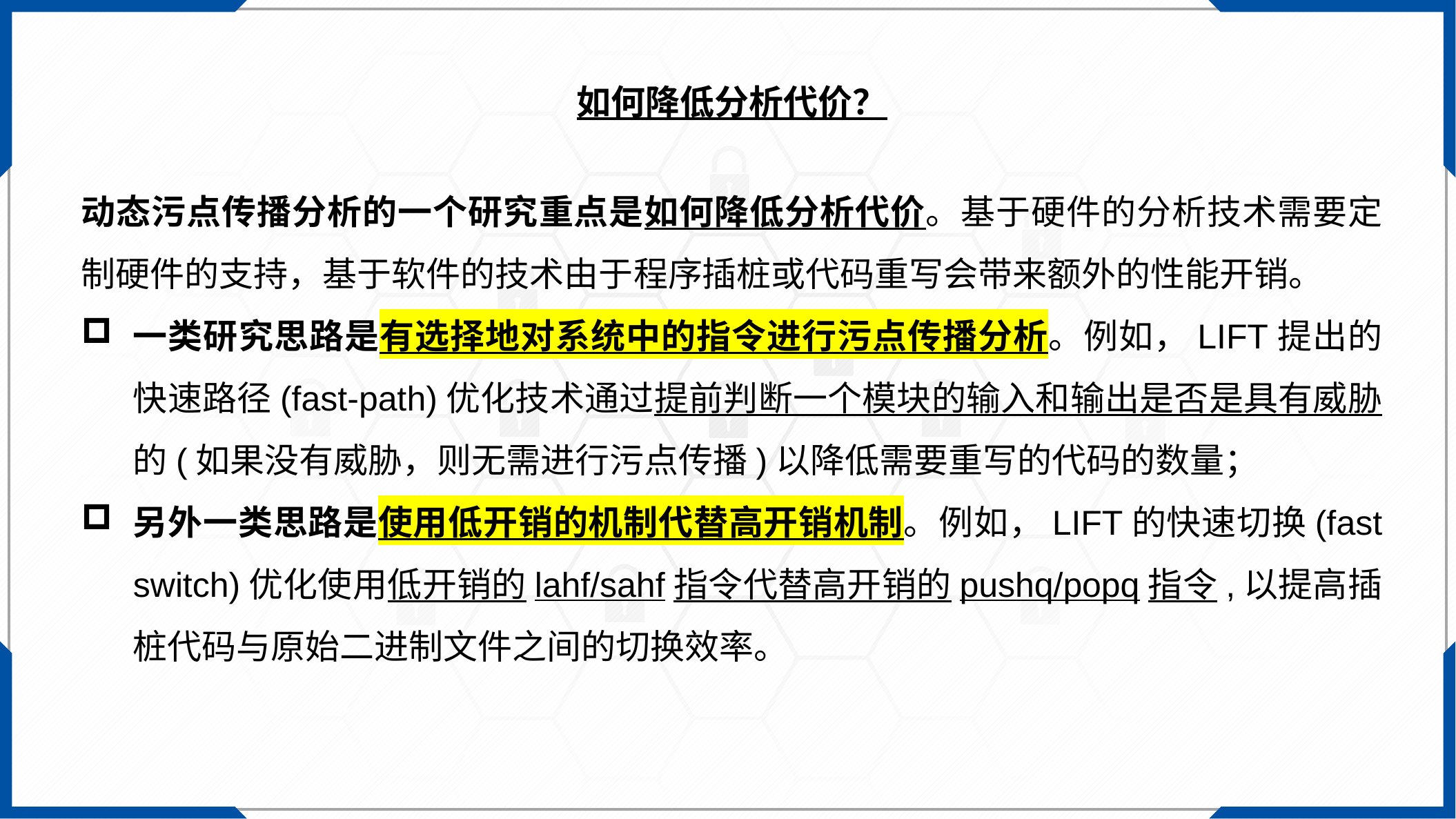

如何降低分析代价？
动态污点传播分析的一个研究重点是如何降低分析代价。基于硬件的分析技术需要定制硬件的支持，基于软件的技术由于程序插桩或代码重写会带来额外的性能开销。
一类研究思路是有选择地对系统中的指令进行污点传播分析。例如，LIFT提出的快速路径(fast-path)优化技术通过提前判断一个模块的输入和输出是否是具有威胁的(如果没有威胁，则无需进行污点传播)以降低需要重写的代码的数量；
另外一类思路是使用低开销的机制代替高开销机制。例如，LIFT的快速切换(fast switch)优化使用低开销的lahf/sahf指令代替高开销的pushq/popq指令,以提高插桩代码与原始二进制文件之间的切换效率。